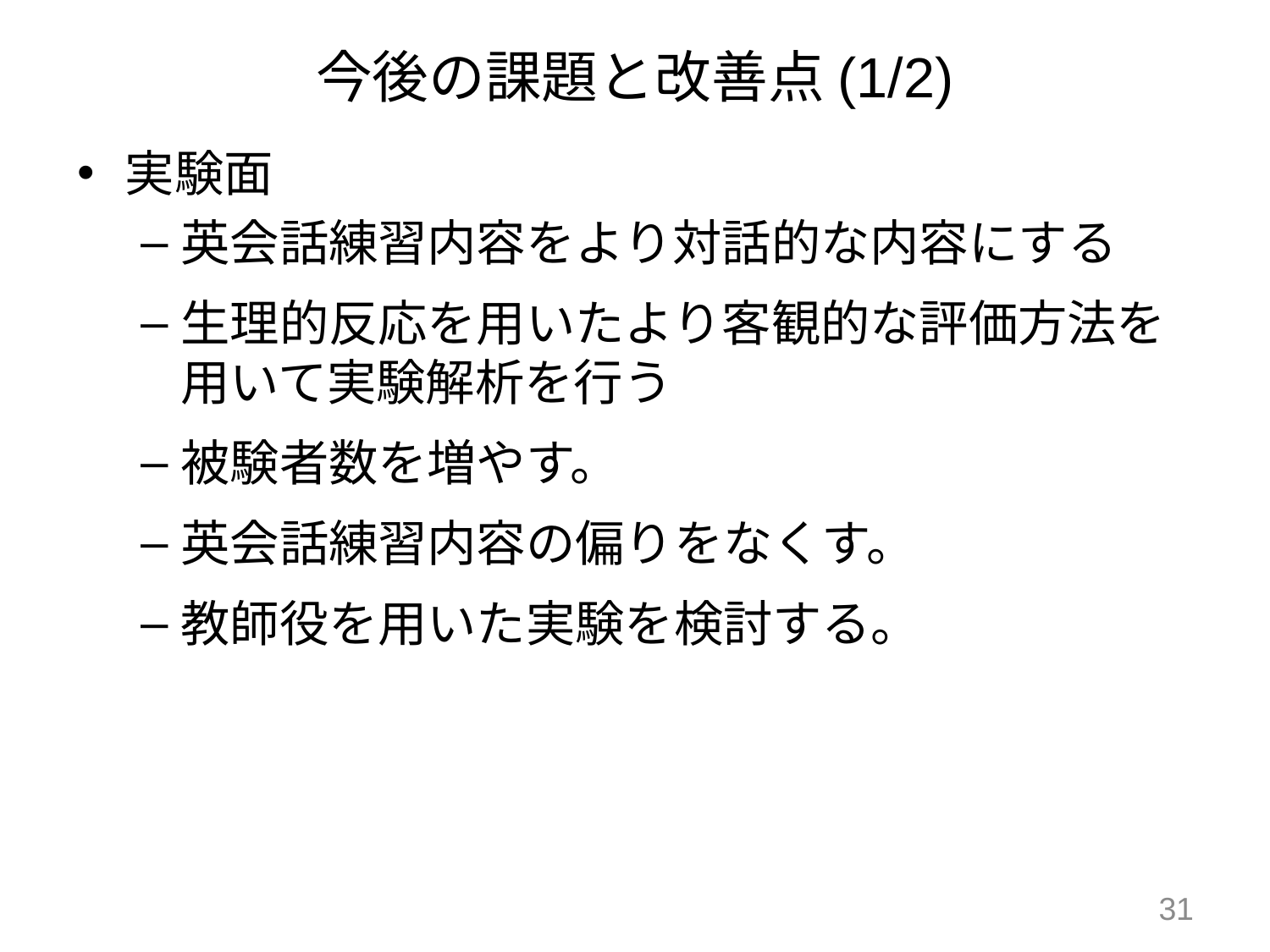

# 今後の課題と改善点(1/2)
実験面
英会話練習内容をより対話的な内容にする
生理的反応を用いたより客観的な評価方法を用いて実験解析を行う
被験者数を増やす。
英会話練習内容の偏りをなくす。
教師役を用いた実験を検討する。
31